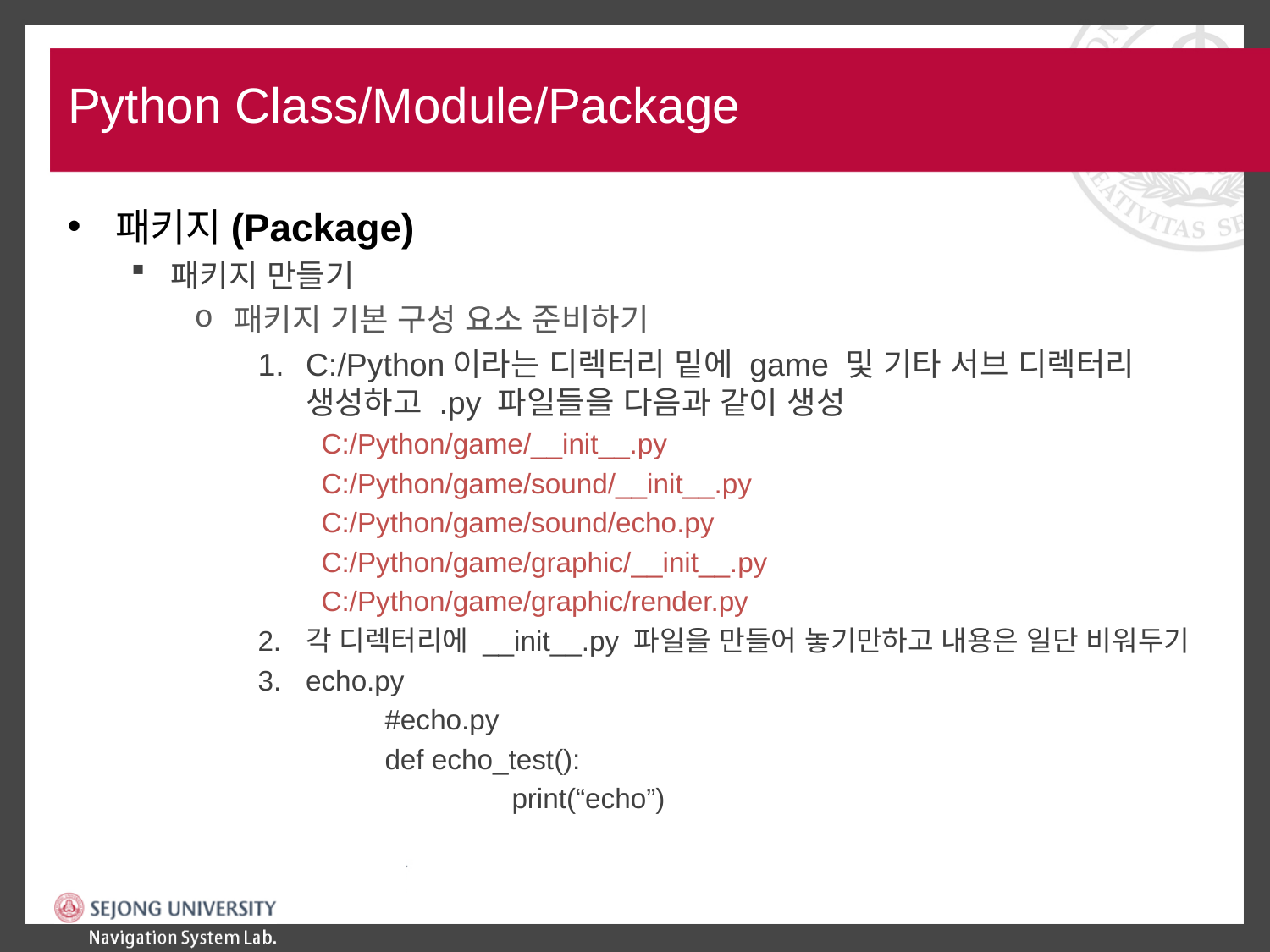

# Python Class/Module/Package
패키지(Package)
패키지 만들기
패키지 기본 구성 요소 준비하기
C:/Python이라는 디렉터리 밑에 game 및 기타 서브 디렉터리 생성하고 .py 파일들을 다음과 같이 생성
C:/Python/game/__init__.py
C:/Python/game/sound/__init__.py
C:/Python/game/sound/echo.py
C:/Python/game/graphic/__init__.py
C:/Python/game/graphic/render.py
각 디렉터리에 __init__.py 파일을 만들어 놓기만하고 내용은 일단 비워두기
echo.py
	#echo.py
	def echo_test():
		print(“echo”)